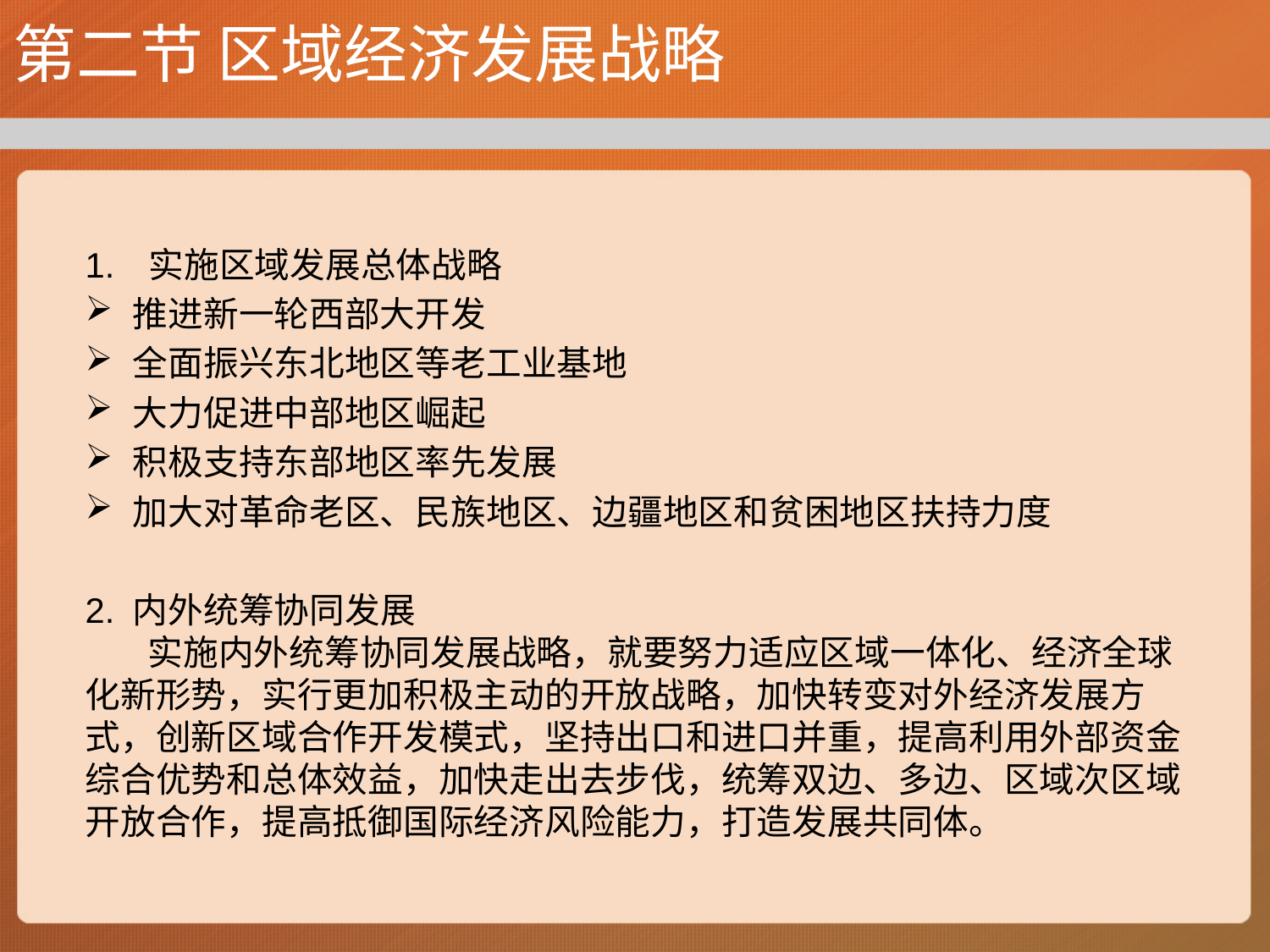

# 第二节 区域经济发展战略
实施区域发展总体战略
推进新一轮西部大开发
全面振兴东北地区等老工业基地
大力促进中部地区崛起
积极支持东部地区率先发展
加大对革命老区、民族地区、边疆地区和贫困地区扶持力度

2. 内外统筹协同发展
        实施内外统筹协同发展战略，就要努力适应区域一体化、经济全球化新形势，实行更加积极主动的开放战略，加快转变对外经济发展方式，创新区域合作开发模式，坚持出口和进口并重，提高利用外部资金综合优势和总体效益，加快走出去步伐，统筹双边、多边、区域次区域开放合作，提高抵御国际经济风险能力，打造发展共同体。